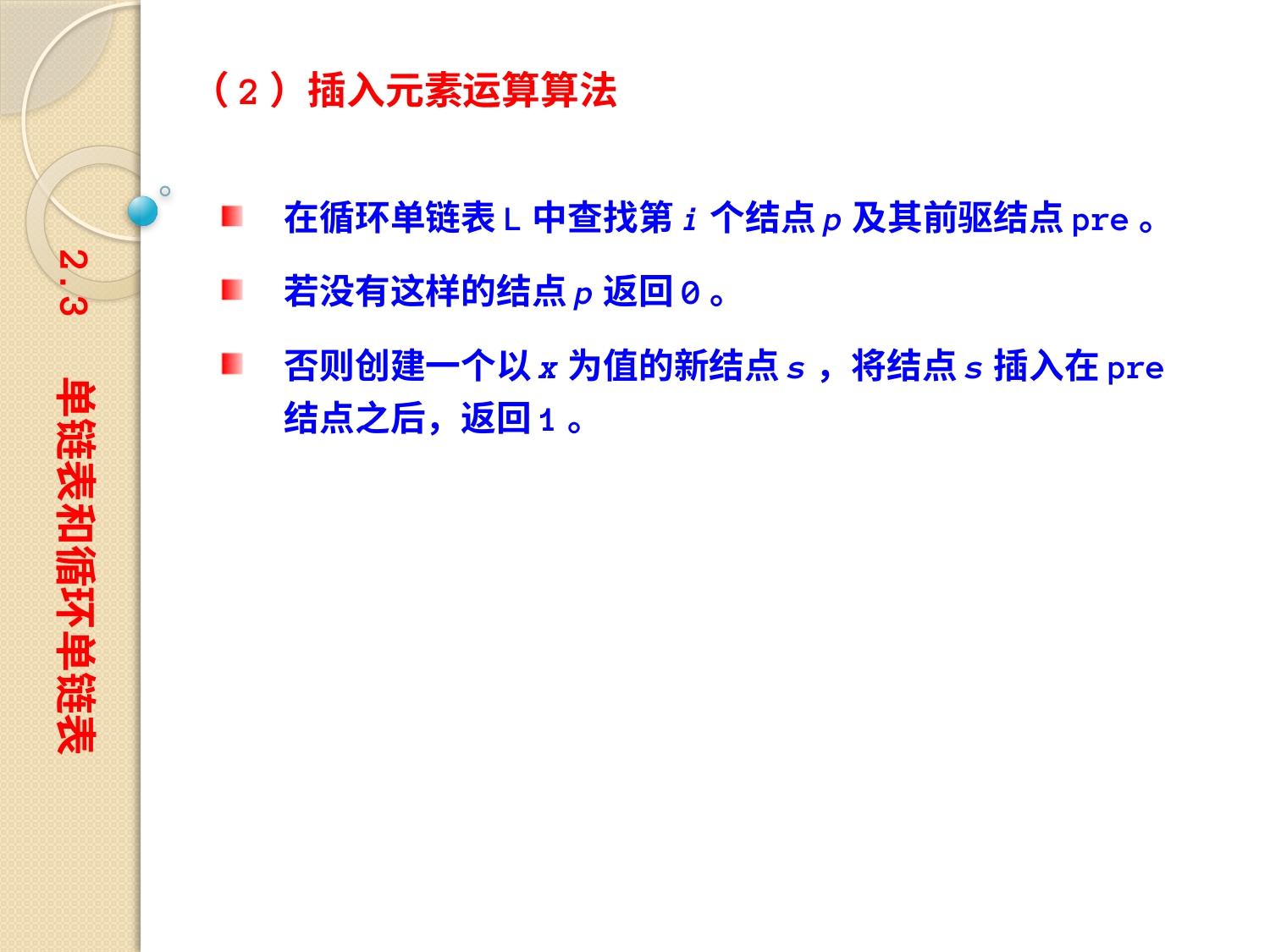

（2）插入元素运算算法
在循环单链表L中查找第i个结点p及其前驱结点pre。
若没有这样的结点p返回0。
否则创建一个以x为值的新结点s，将结点s插入在pre结点之后，返回1。
2.3  单链表和循环单链表